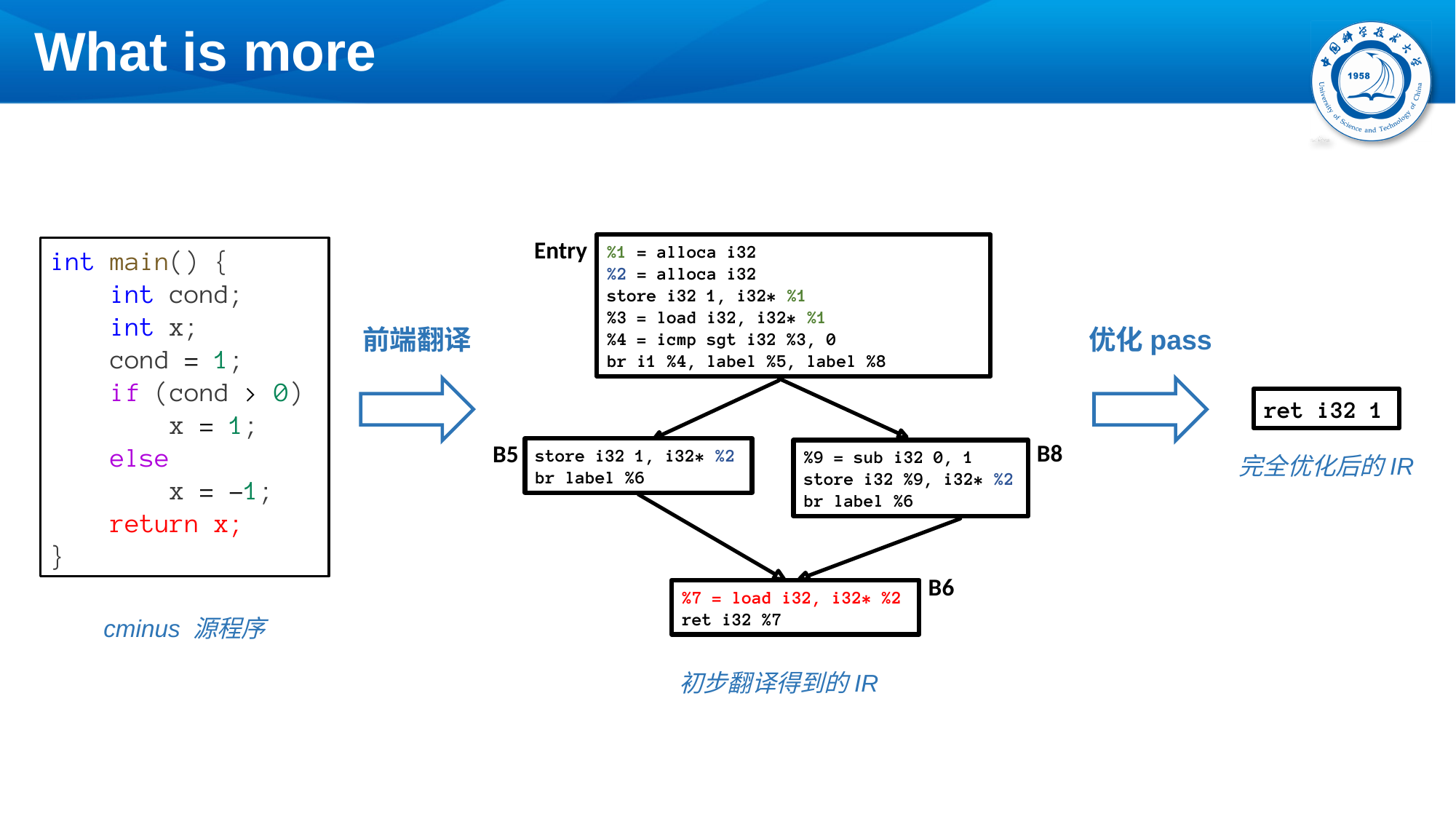

# What is more
Entry
%1 = alloca i32
%2 = alloca i32
store i32 1, i32* %1
%3 = load i32, i32* %1
%4 = icmp sgt i32 %3, 0
br i1 %4, label %5, label %8

B8
%9 = sub i32 0, 1
store i32 %9, i32* %2
br label %6
B5
store i32 1, i32* %2
br label %6

B6
%7 = load i32, i32* %2
ret i32 %7
int main() {
    int cond;
    int x;
    cond = 1;
    if (cond > 0)
        x = 1;
    else
        x = -1;
    return x;
}
前端翻译
优化pass

ret i32 1
完全优化后的IR
cminus 源程序
初步翻译得到的IR